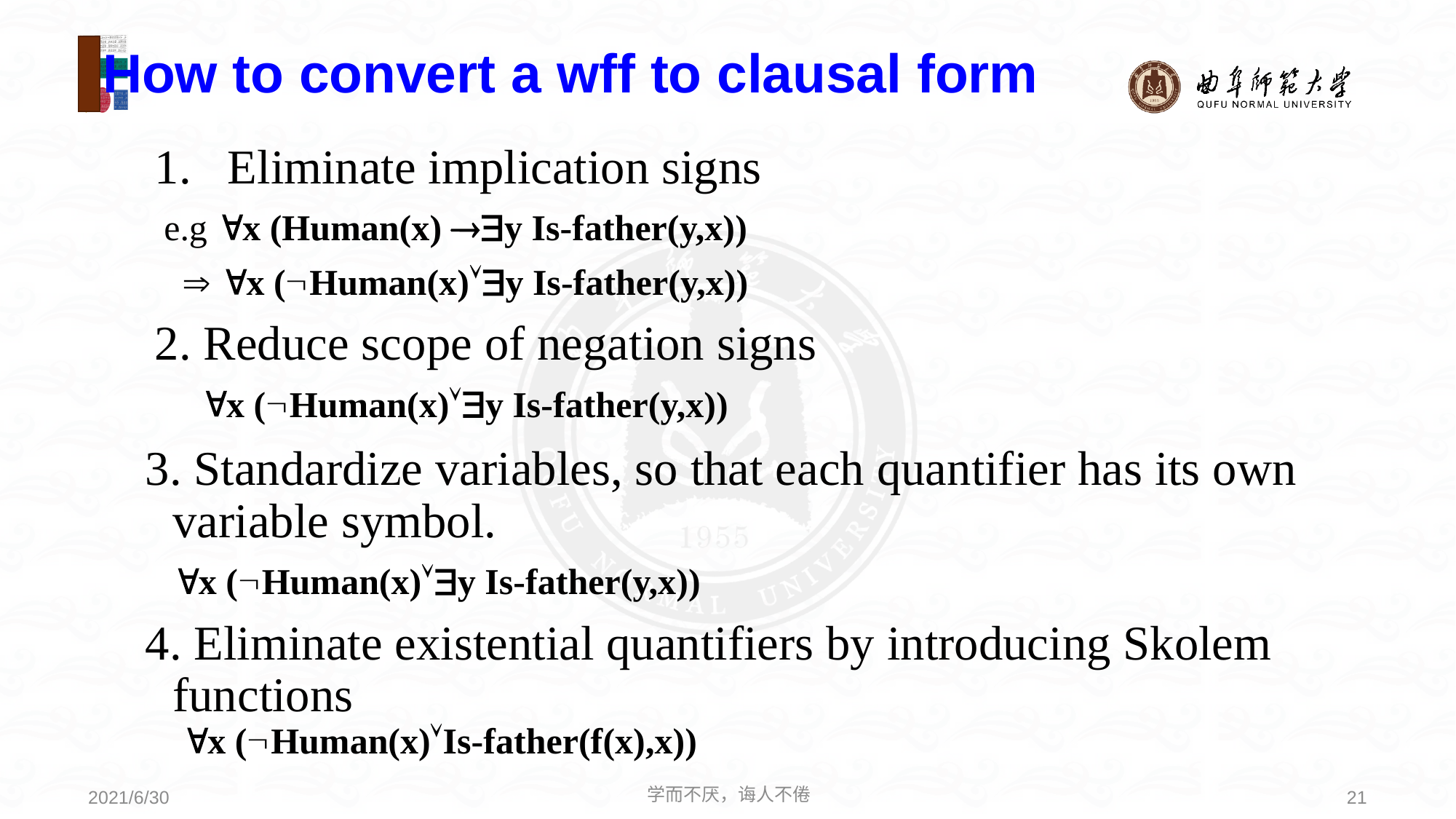

# How to convert a wff to clausal form
Eliminate implication signs
 e.g ∀x (Human(x) →∃y Is-father(y,x))
   ⇒ ∀x (¬Human(x)∨∃y Is-father(y,x))
2. Reduce scope of negation signs
     ∀x (¬Human(x)∨∃y Is-father(y,x))
3. Standardize variables, so that each quantifier has its own variable symbol.
   ∀x (¬Human(x)∨∃y Is-father(y,x))
4. Eliminate existential quantifiers by introducing Skolem functions
    ∀x (¬Human(x)∨Is-father(f(x),x))
学而不厌，诲人不倦
21
2021/6/30